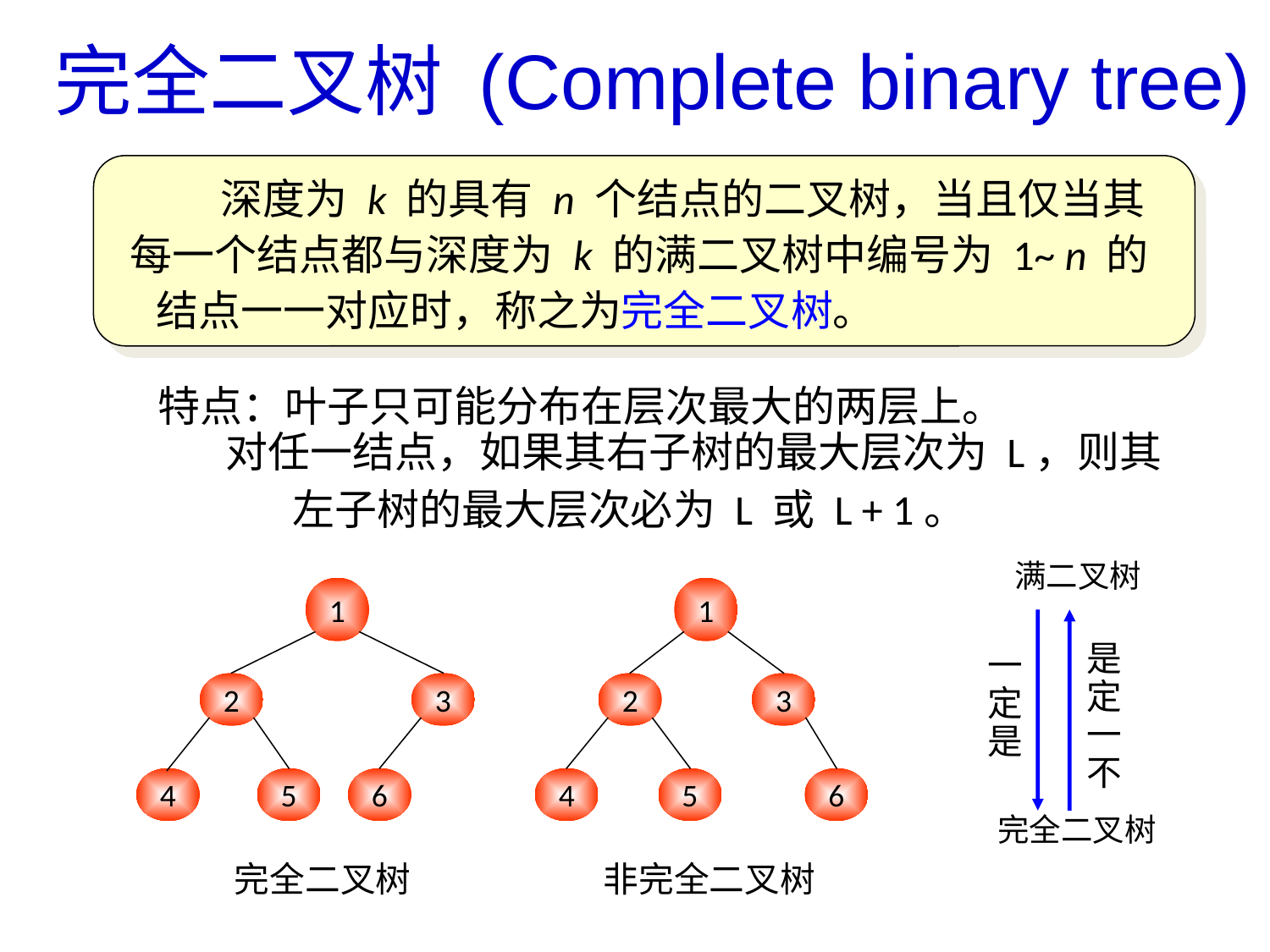

完全二叉树 (Complete binary tree)
        深度为 k 的具有 n 个结点的二叉树，当且仅当其
每一个结点都与深度为 k 的满二叉树中编号为 1~ n 的
结点一一对应时，称之为完全二叉树。
特点：叶子只可能分布在层次最大的两层上。
      对任一结点，如果其右子树的最大层次为 L，则其
             左子树的最大层次必为 L 或 L + 1。
满二叉树
1
2
3
4
5
6
完全二叉树
1
2
3
4
5
6
非完全二叉树

一
定
是

是
定
一
不
完全二叉树